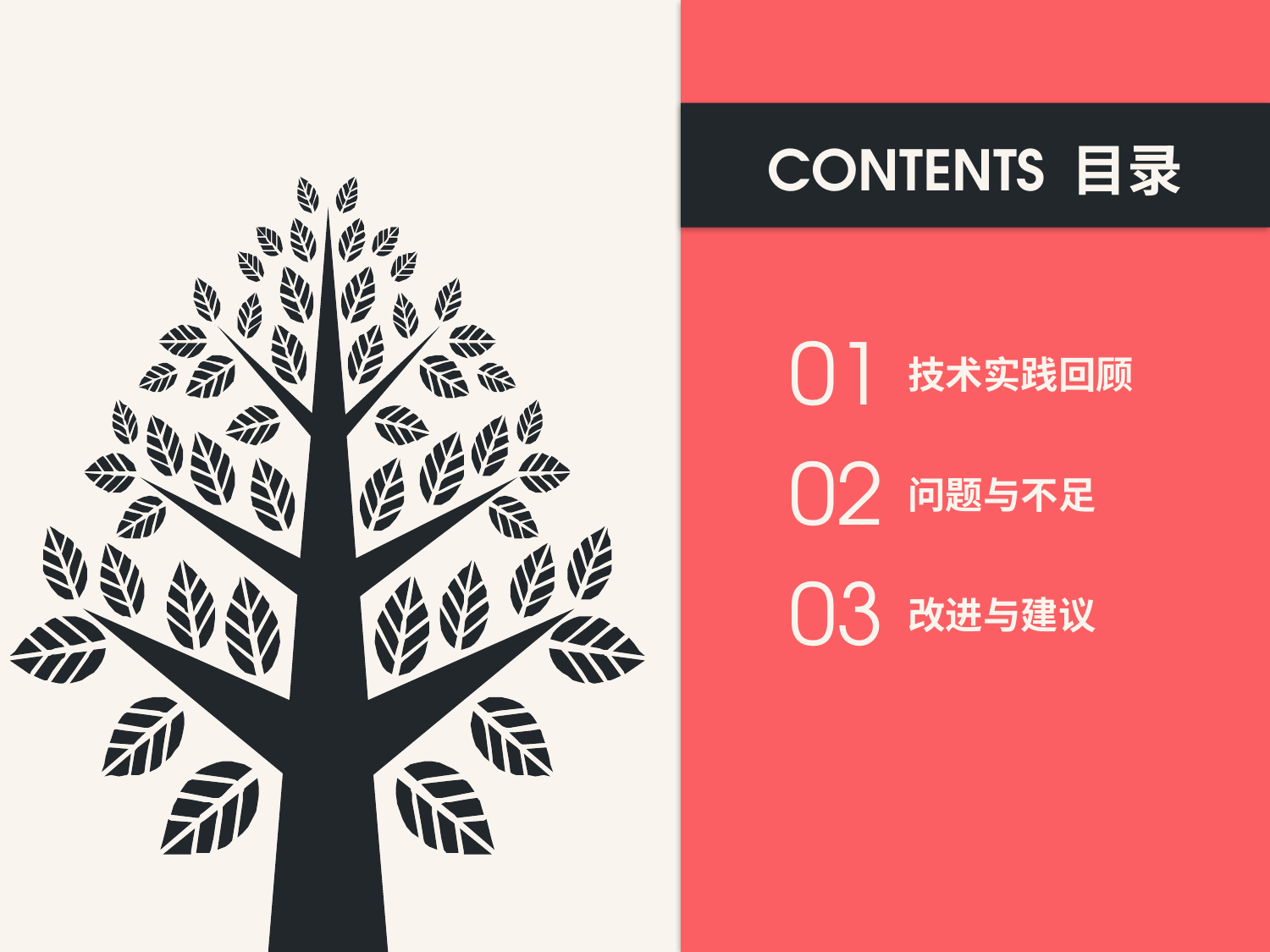

CONTENTS 目录

01
技术实践回顾
02
问题与不足
03
改进与建议